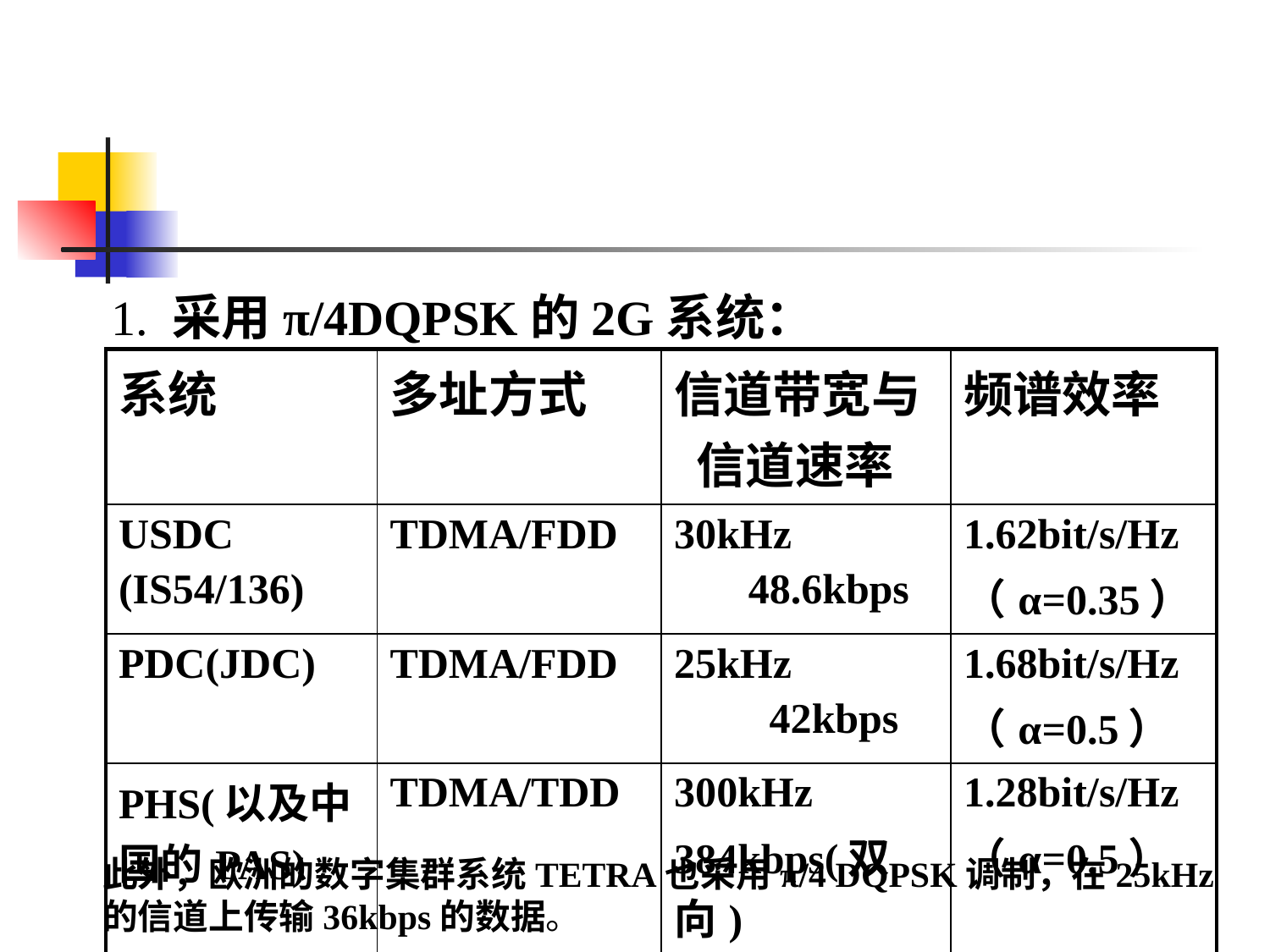

#
  1. 采用π/4DQPSK的2G系统：
| 系统 | 多址方式 | 信道带宽与 信道速率 | 频谱效率 |
| --- | --- | --- | --- |
| USDC (IS54/136) | TDMA/FDD | 30kHz 48.6kbps | 1.62bit/s/Hz （α=0.35） |
| PDC(JDC) | TDMA/FDD | 25kHz 42kbps | 1.68bit/s/Hz （α=0.5） |
| PHS(以及中国的PAS) | TDMA/TDD | 300kHz 384kbps(双向) | 1.28bit/s/Hz （α=0.5） |
     此外，欧洲的数字集群系统TETRA也采用π/4 DQPSK调制，在25kHz的信道上传输36kbps的数据。